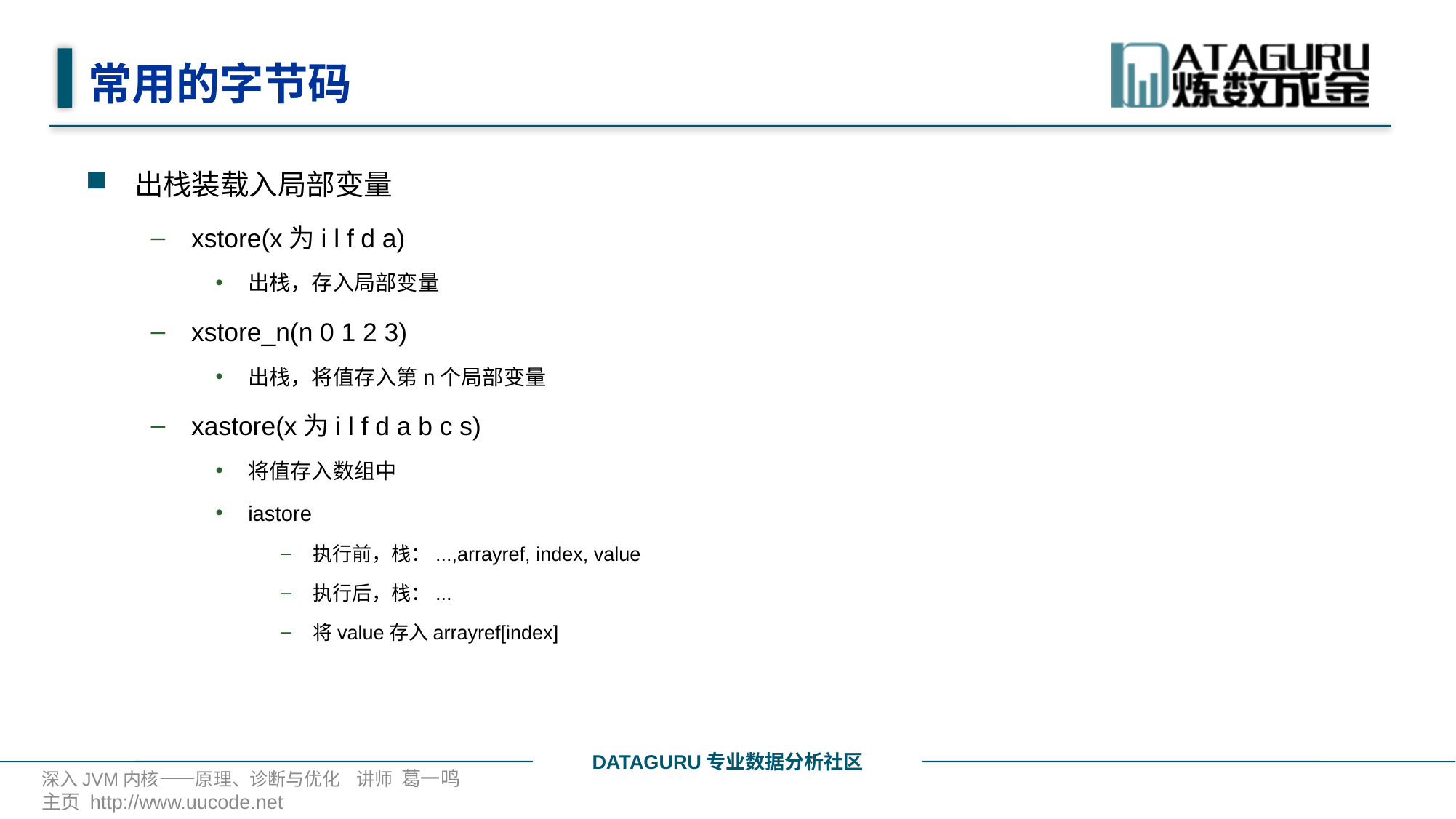

# 常用的字节码
出栈装载入局部变量
xstore(x为i l f d a)
出栈，存入局部变量
xstore_n(n 0 1 2 3)
出栈，将值存入第n个局部变量
xastore(x为i l f d a b c s)
将值存入数组中
iastore
执行前，栈：...,arrayref, index, value
执行后，栈：...
将value存入arrayref[index]